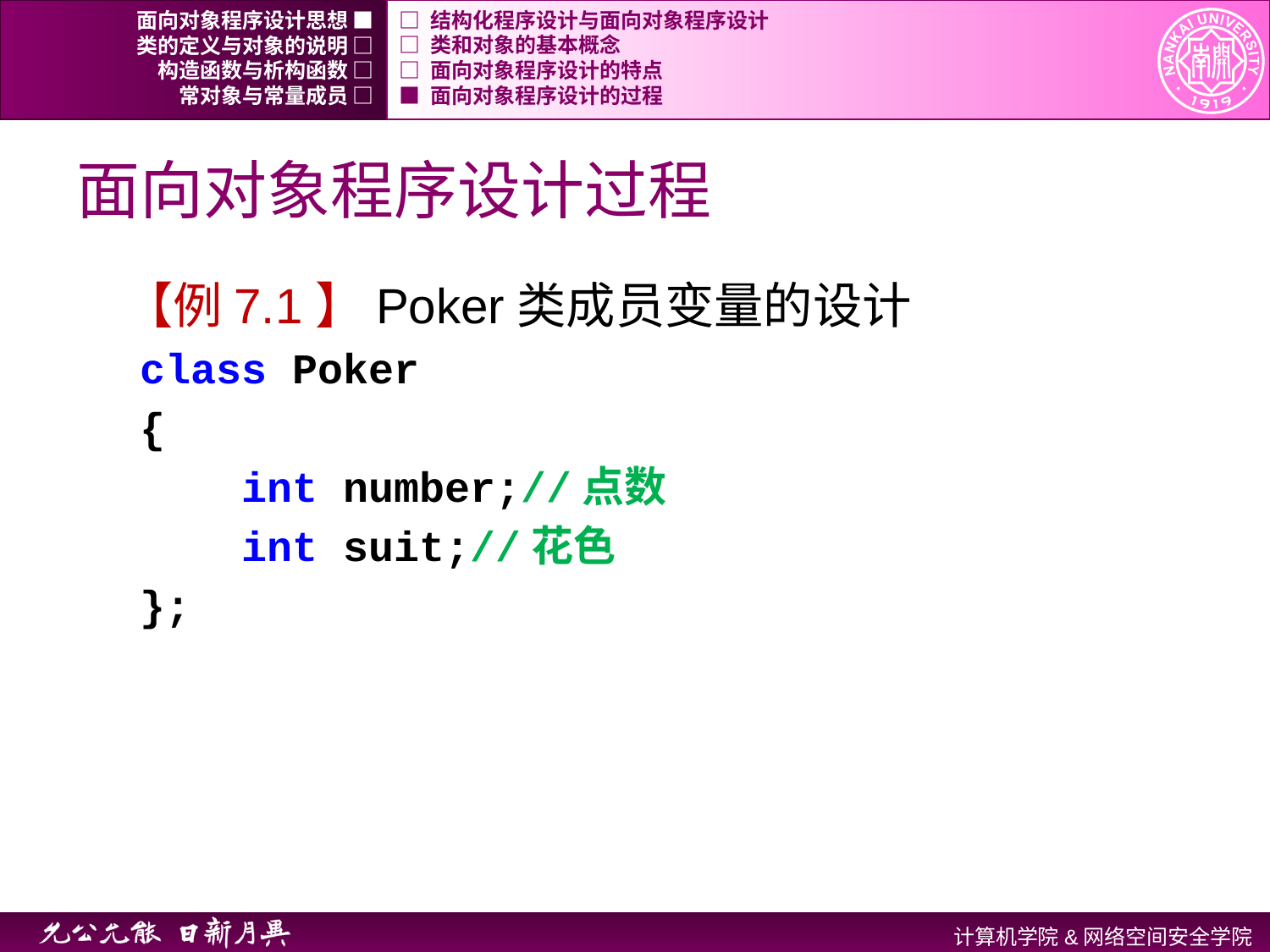

面向对象程序设计思想 ■
□ 结构化程序设计与面向对象程序设计
类的定义与对象的说明 □
□ 类和对象的基本概念
构造函数与析构函数 □
□ 面向对象程序设计的特点
常对象与常量成员 □

■ 面向对象程序设计的过程
# 面向对象程序设计过程
【例7.1】Poker类成员变量的设计
class Poker
{
    int number;//点数
    int suit;//花色
};